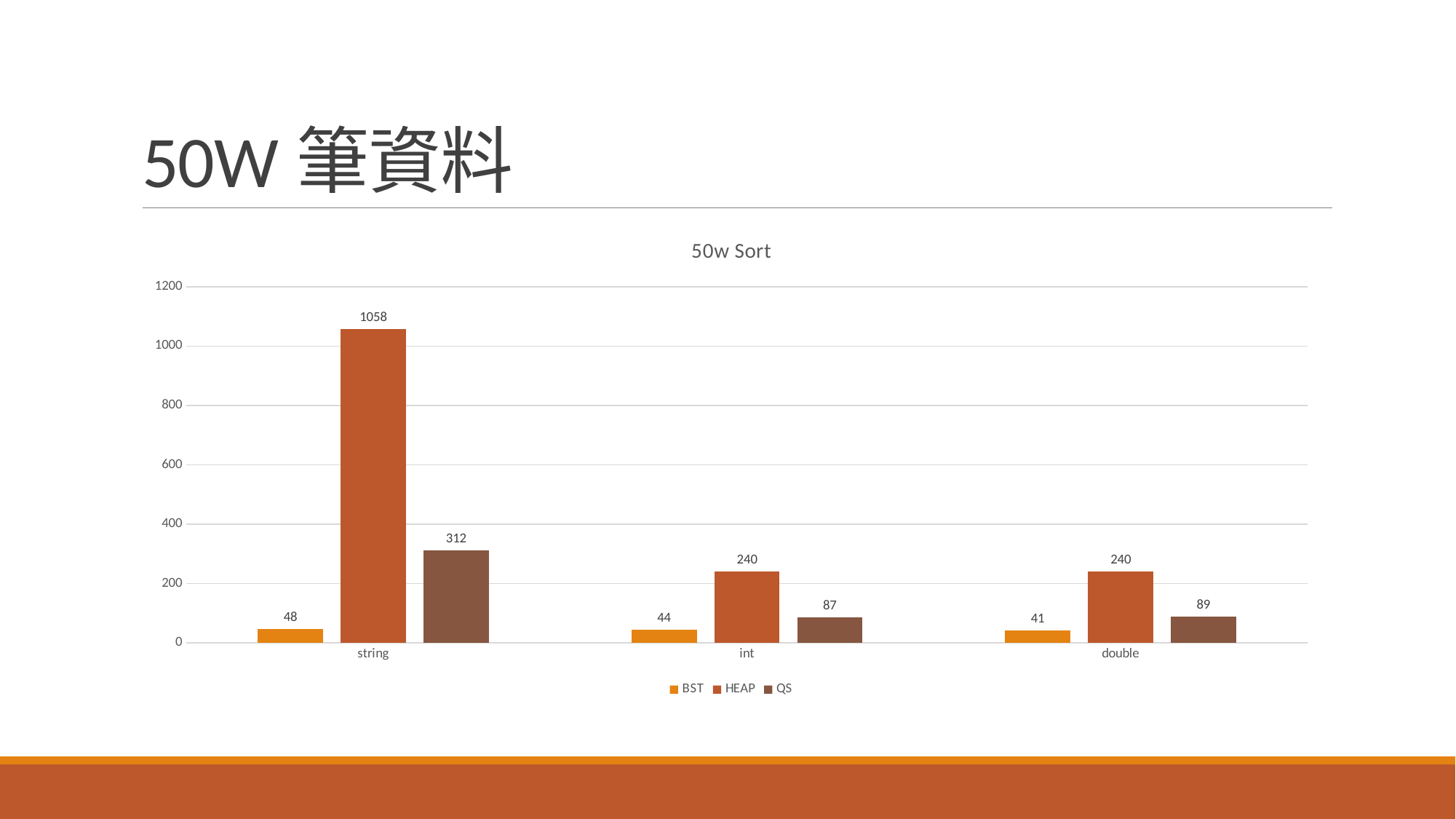

# 50W筆資料

### Chart: 50w Sort

| Category | BST | HEAP | QS |
|---|---|---|---|
| string | 48.0 | 1058.0 | 312.0 |
| int | 44.0 | 240.0 | 87.0 |
| double | 41.0 | 240.0 | 89.0 |